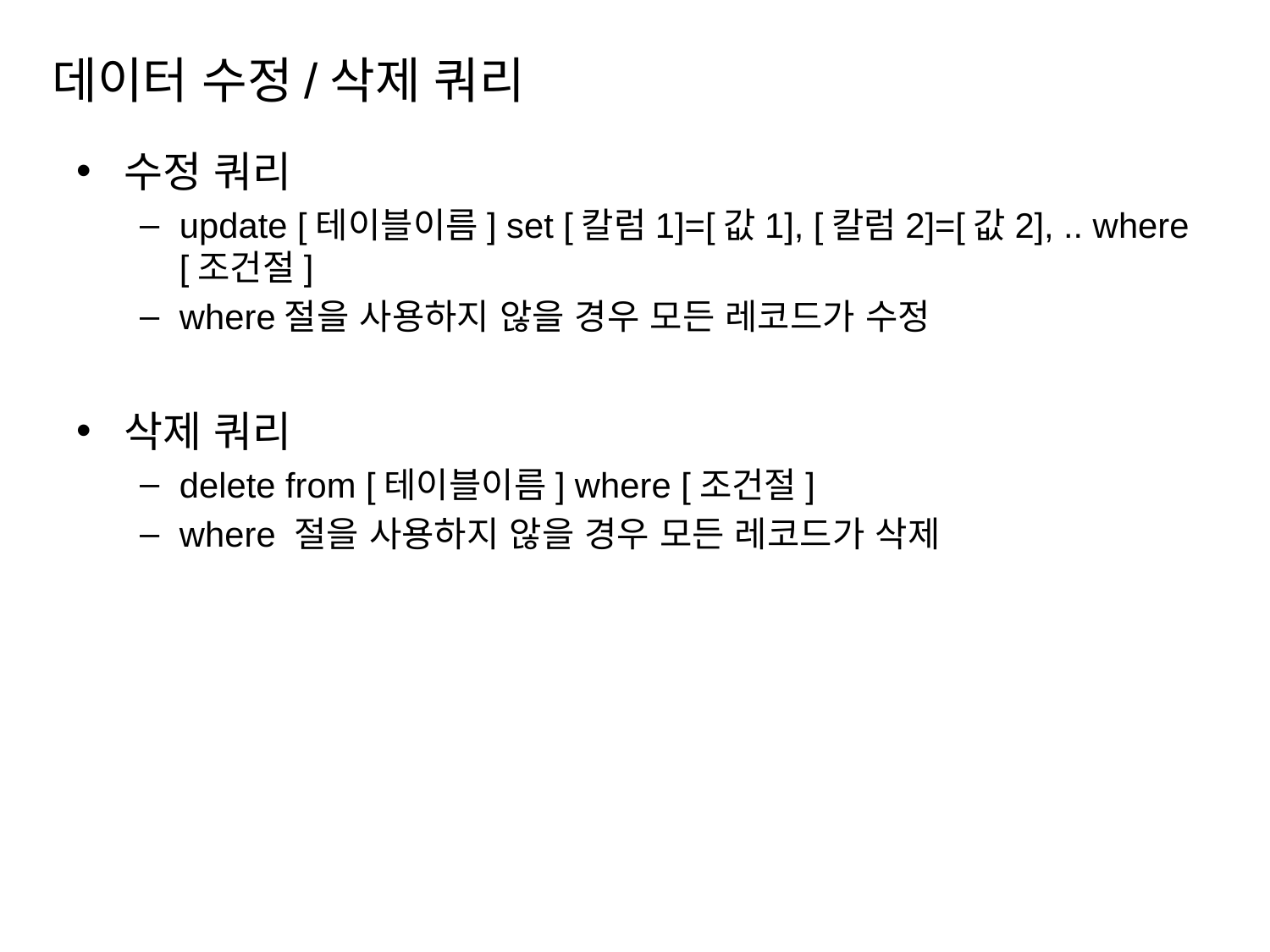

# 데이터 수정/삭제 쿼리
수정 쿼리
update [테이블이름] set [칼럼1]=[값1], [칼럼2]=[값2], .. where [조건절]
where절을 사용하지 않을 경우 모든 레코드가 수정

삭제 쿼리
delete from [테이블이름] where [조건절]
where 절을 사용하지 않을 경우 모든 레코드가 삭제